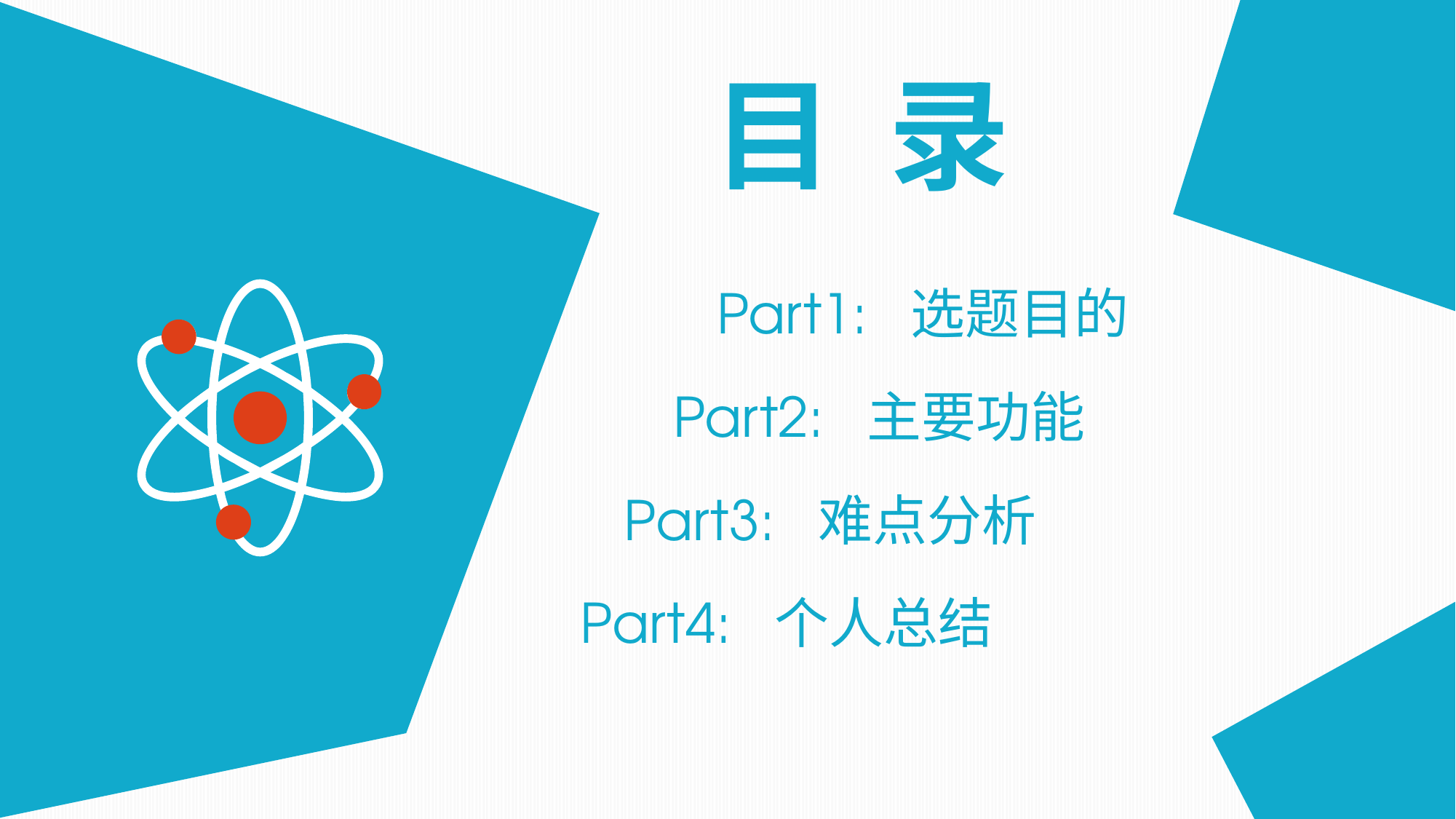

目  录
Part1:  选题目的

Part2:  主要功能
Part3:  难点分析

Part4:  个人总结